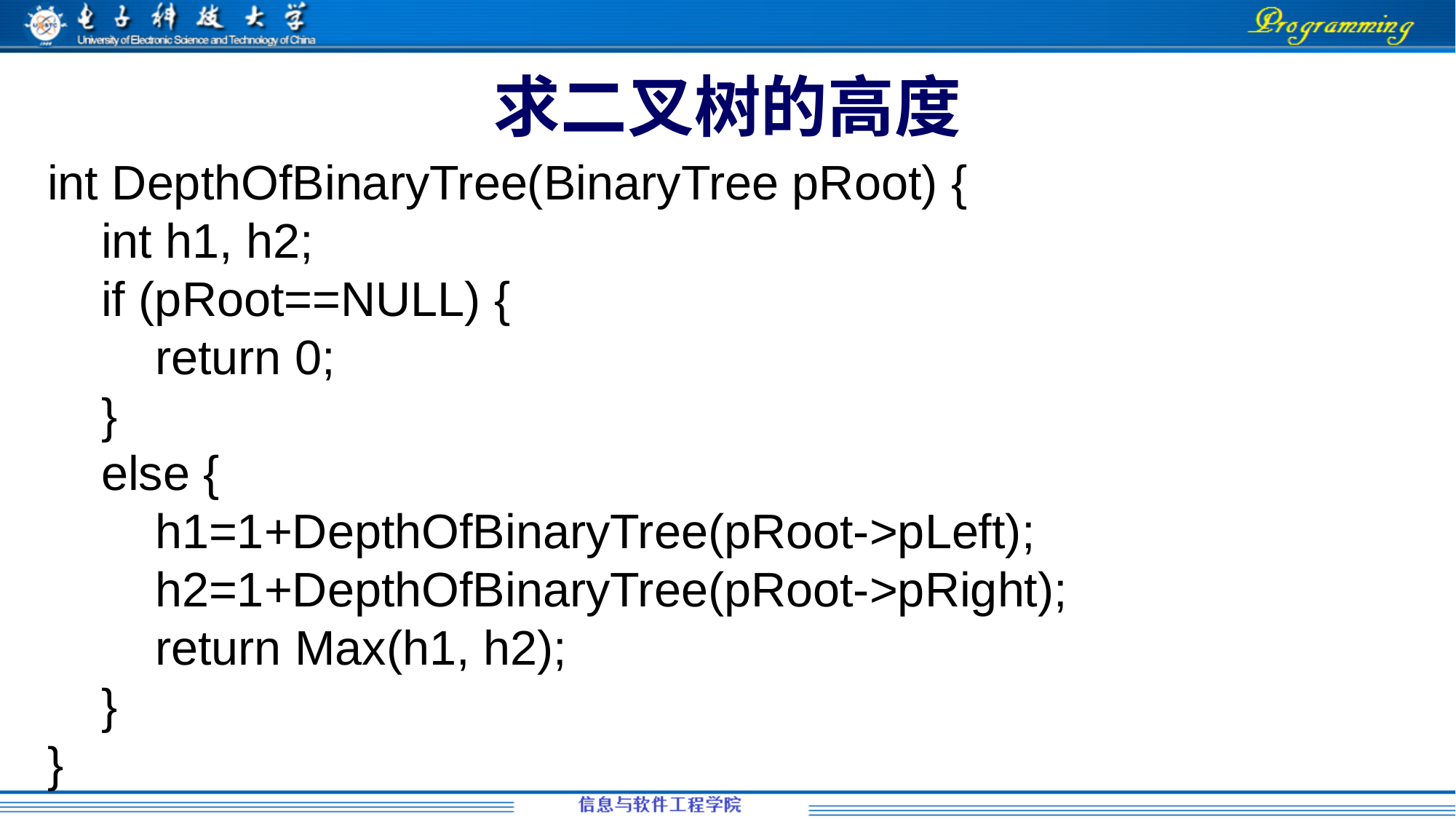

# 求二叉树的高度
int DepthOfBinaryTree(BinaryTree pRoot) {
    int h1, h2;
    if (pRoot==NULL) {
        return 0;
    }
    else {
        h1=1+DepthOfBinaryTree(pRoot->pLeft);
        h2=1+DepthOfBinaryTree(pRoot->pRight);
        return Max(h1, h2);
    }
}